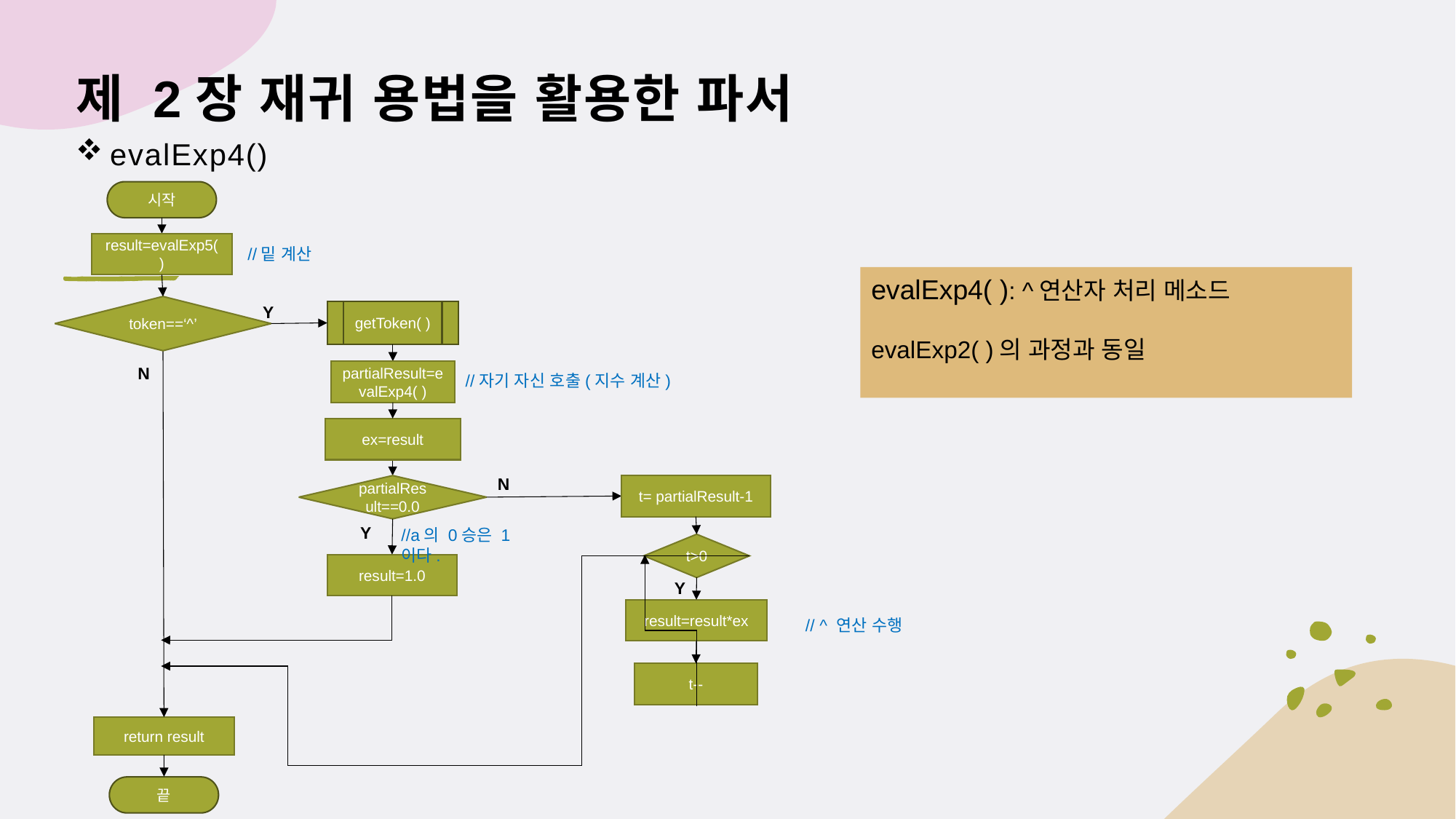

# 제 2장 재귀 용법을 활용한 파서
evalExp4()

시작
result=evalExp5( )
//밑 계산
evalExp4( ): ^연산자 처리 메소드

evalExp2( )의 과정과 동일

Y
token==‘^’
getToken( )
N
partialResult=evalExp4( )
//자기 자신 호출(지수 계산)
ex=result
N
t= partialResult-1
partialResult==0.0
Y
//a의 0승은 1이다.
t>0
result=1.0
Y
result=result*ex
// ^ 연산 수행
t--
return result
끝